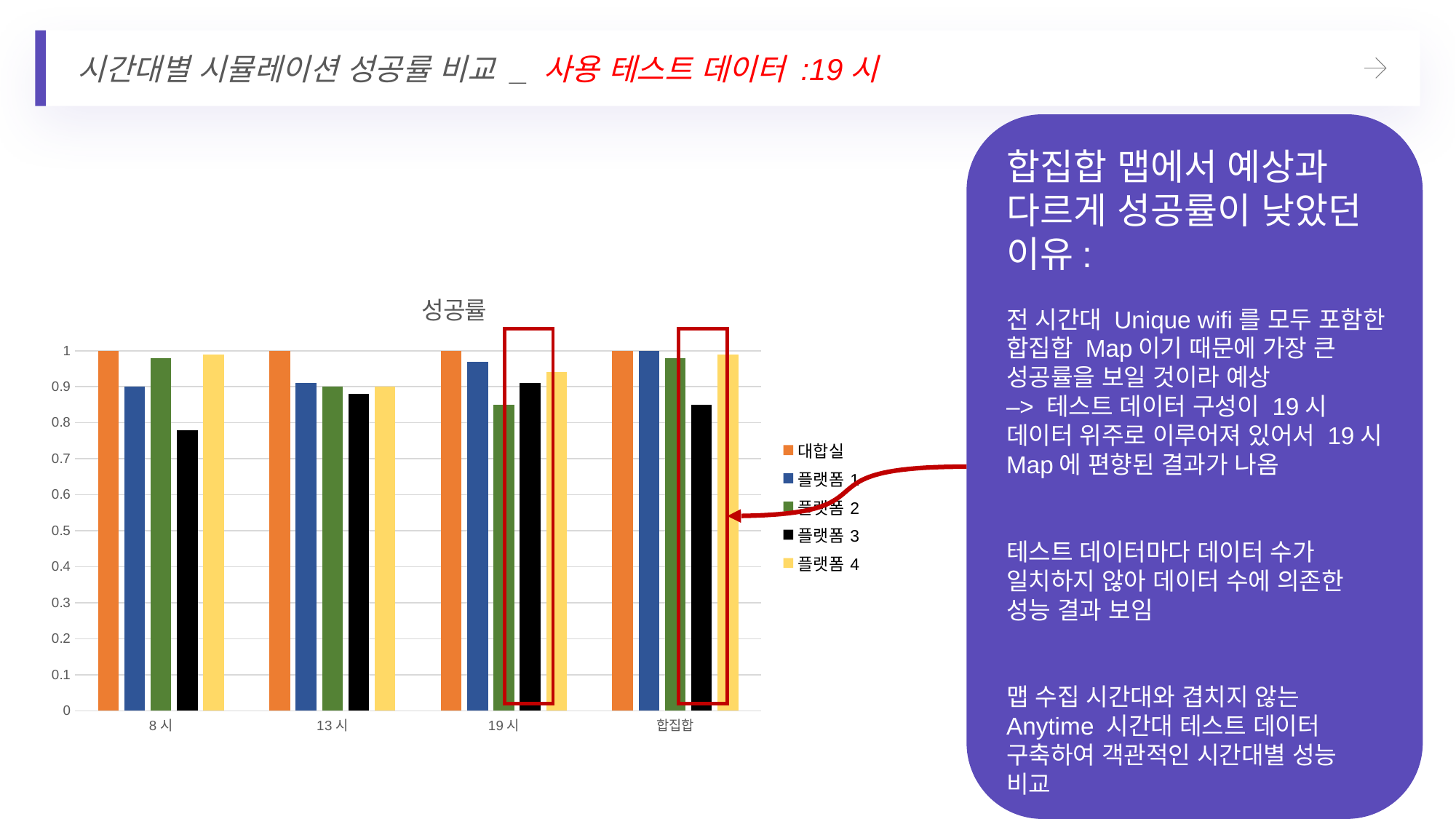

시간대별 시뮬레이션 성공률 비교 _ 사용 테스트 데이터 :19시

합집합 맵에서 예상과 다르게 성공률이 낮았던 이유:

전 시간대 Unique wifi를 모두 포함한 합집합 Map이기 때문에 가장 큰 성공률을 보일 것이라 예상
–> 테스트 데이터 구성이 19시 데이터 위주로 이루어져 있어서 19시 Map에 편향된 결과가 나옴

테스트 데이터마다 데이터 수가 일치하지 않아 데이터 수에 의존한 성능 결과 보임

맵 수집 시간대와 겹치지 않는 Anytime 시간대 테스트 데이터 구축하여 객관적인 시간대별 성능 비교

### Chart: 성공률

| Category | 대합실 | 플랫폼1 | 플랫폼2 | 플랫폼3 | 플랫폼4 |
|---|---|---|---|---|---|
| 8시 | 19.4 | 0.9 | 0.98 | 0.78 | 0.99 |
| 13시 | 18.0 | 0.91 | 0.9 | 0.88 | 0.9 |
| 19시 | 17.6 | 0.97 | 0.85 | 0.91 | 0.94 |
| 합집합 | 91.0 | 1.0 | 0.98 | 0.85 | 0.99 |